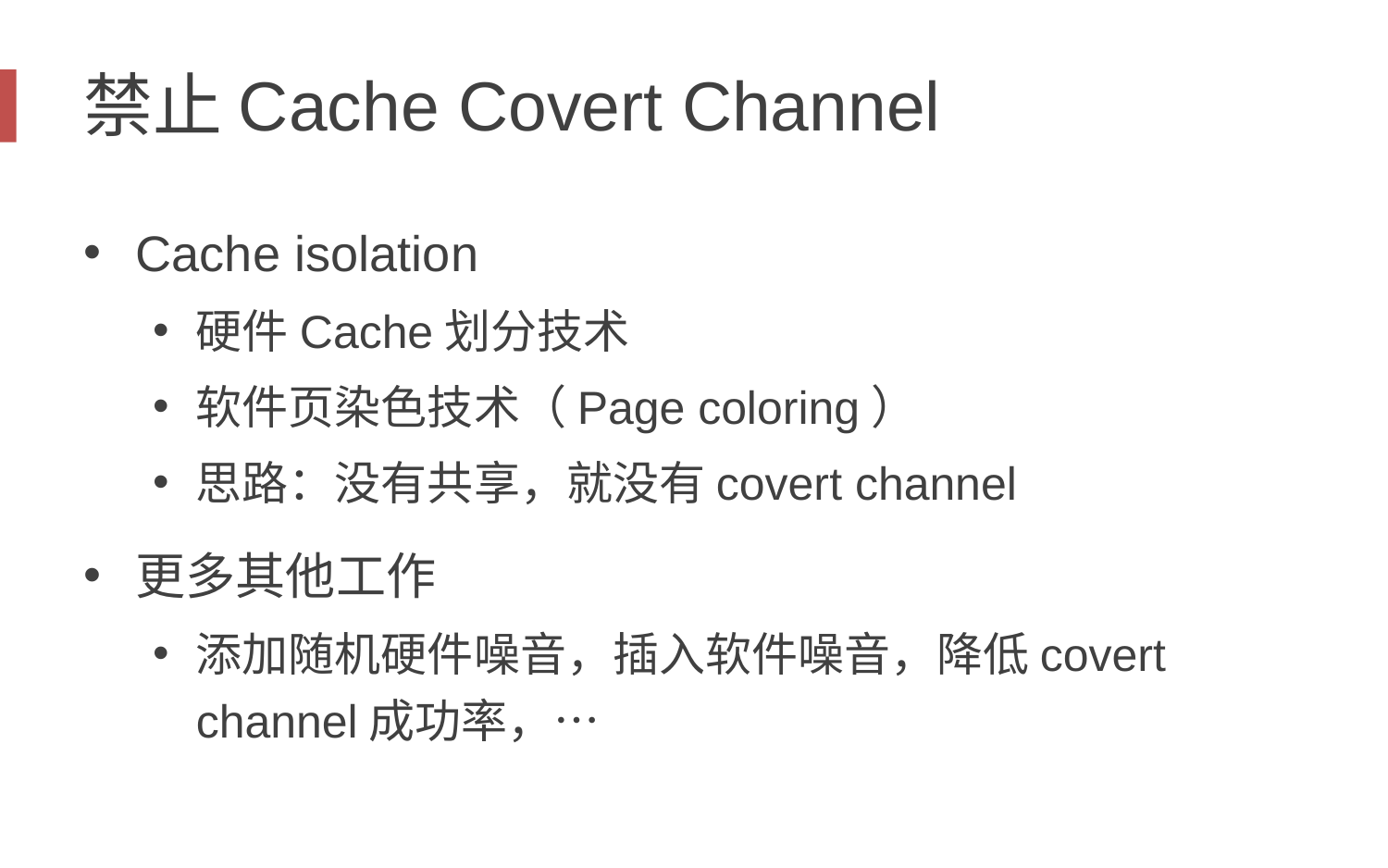

# 禁止Cache Covert Channel
Cache isolation
硬件Cache划分技术
软件页染色技术（Page coloring）
思路：没有共享，就没有covert channel
更多其他工作
添加随机硬件噪音，插入软件噪音，降低covert channel成功率，…